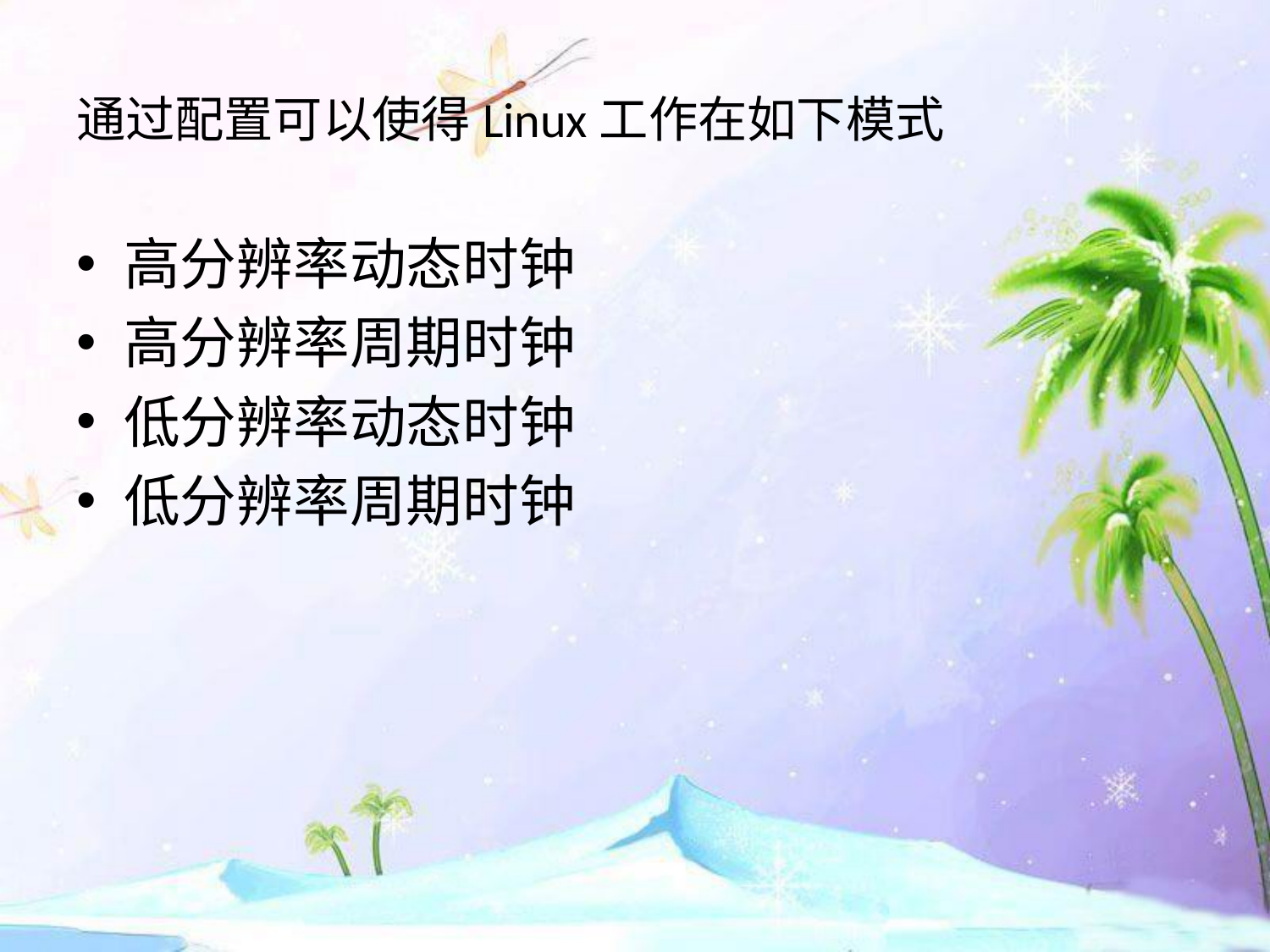

# 通过配置可以使得Linux工作在如下模式
高分辨率动态时钟
高分辨率周期时钟
低分辨率动态时钟
低分辨率周期时钟